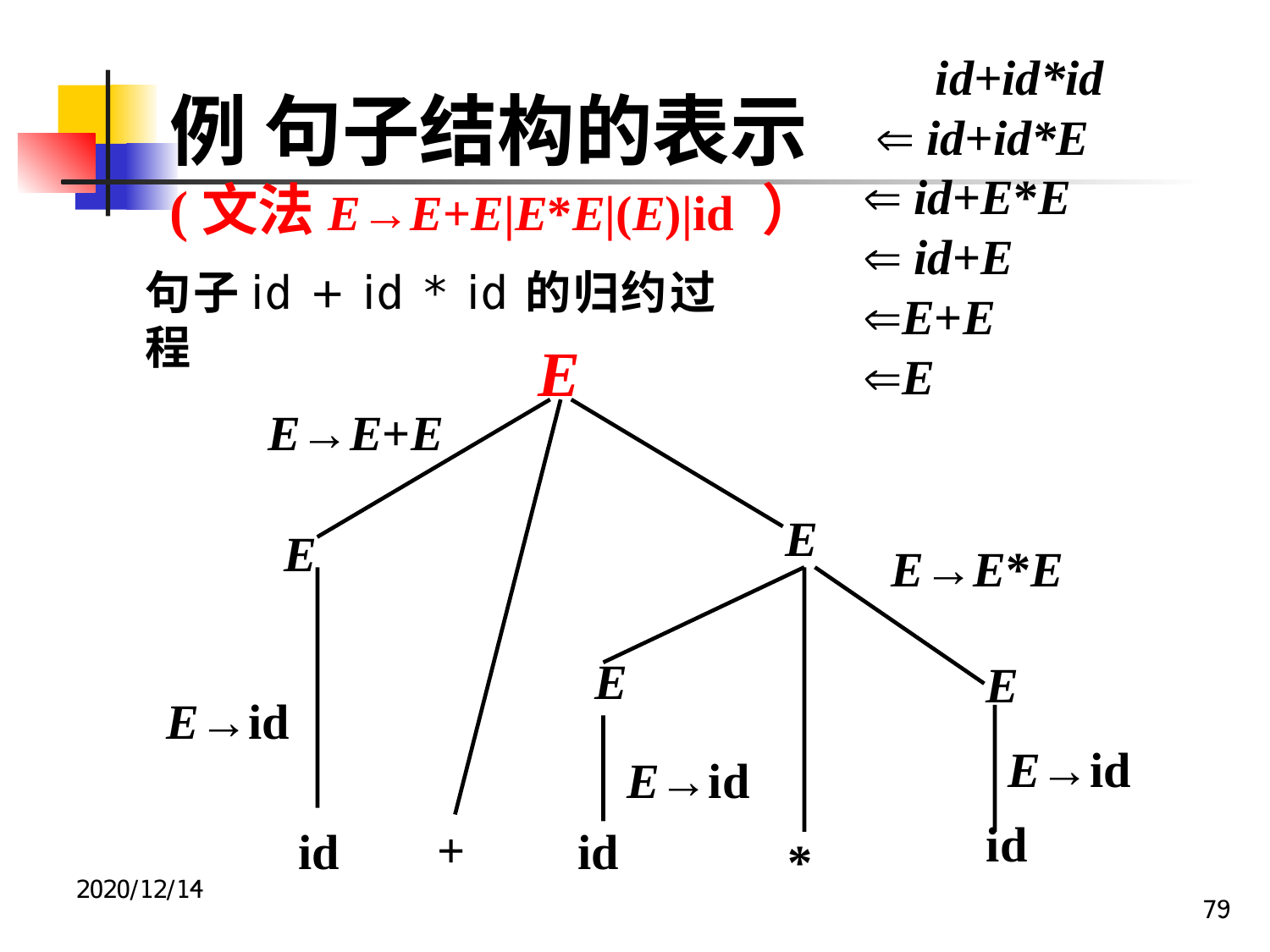

id+id*id
 ⇐ id+id*E
⇐ id+E*E
⇐ id+E
⇐E+E
⇐E
例 句子结构的表示
(文法E→E+E|E*E|(E)|id ）
句子id + id * id的归约过程
E
E→E+E

E
E
E→E*E

E
E
E→id

E→id
E→id
id
+
id
id
*
79
2020/12/14